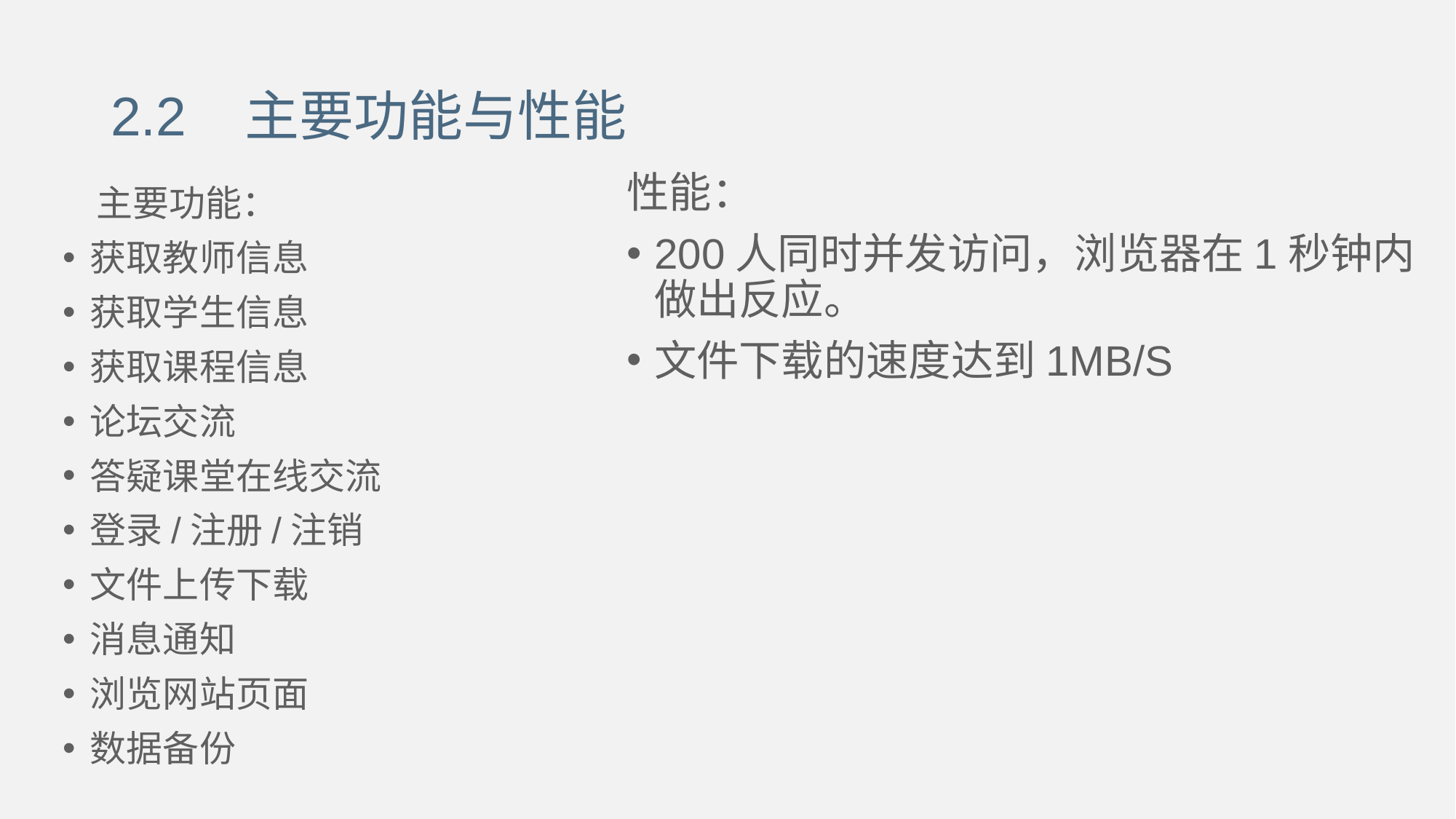

2.2   主要功能与性能
性能：
200人同时并发访问，浏览器在1秒钟内做出反应。
文件下载的速度达到1MB/S

   主要功能：
获取教师信息
获取学生信息
获取课程信息
论坛交流
答疑课堂在线交流
登录/注册/注销
文件上传下载
消息通知
浏览网站页面
数据备份